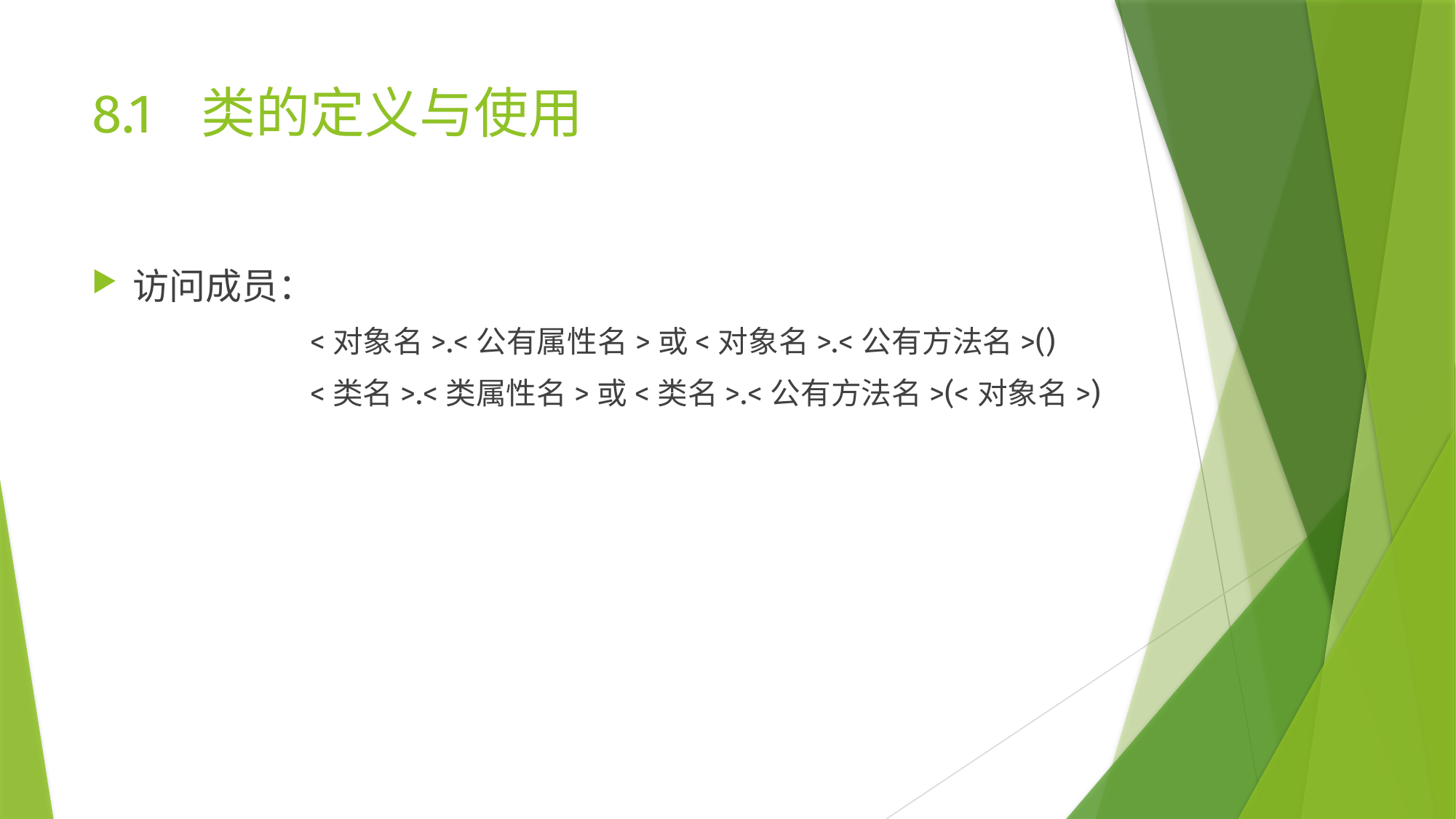

# 8.1	类的定义与使用
访问成员：
		<对象名>.<公有属性名>或<对象名>.<公有方法名>()
		<类名>.<类属性名>或<类名>.<公有方法名>(<对象名>)